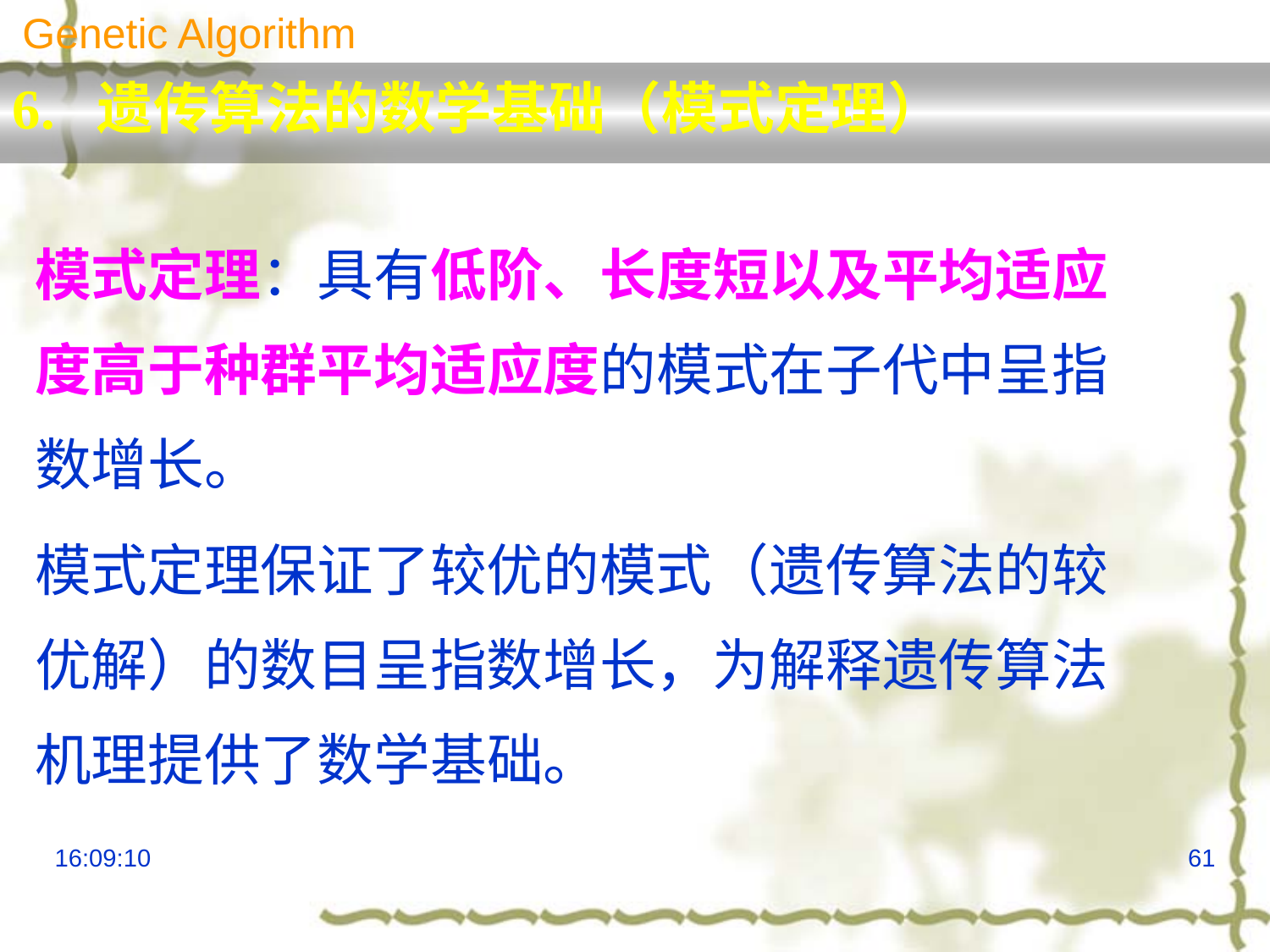

Genetic Algorithm
6.  遗传算法的数学基础（模式定理）
模式定理：具有低阶、长度短以及平均适应度高于种群平均适应度的模式在子代中呈指数增长。
模式定理保证了较优的模式（遗传算法的较优解）的数目呈指数增长，为解释遗传算法机理提供了数学基础。
16:09:10
61